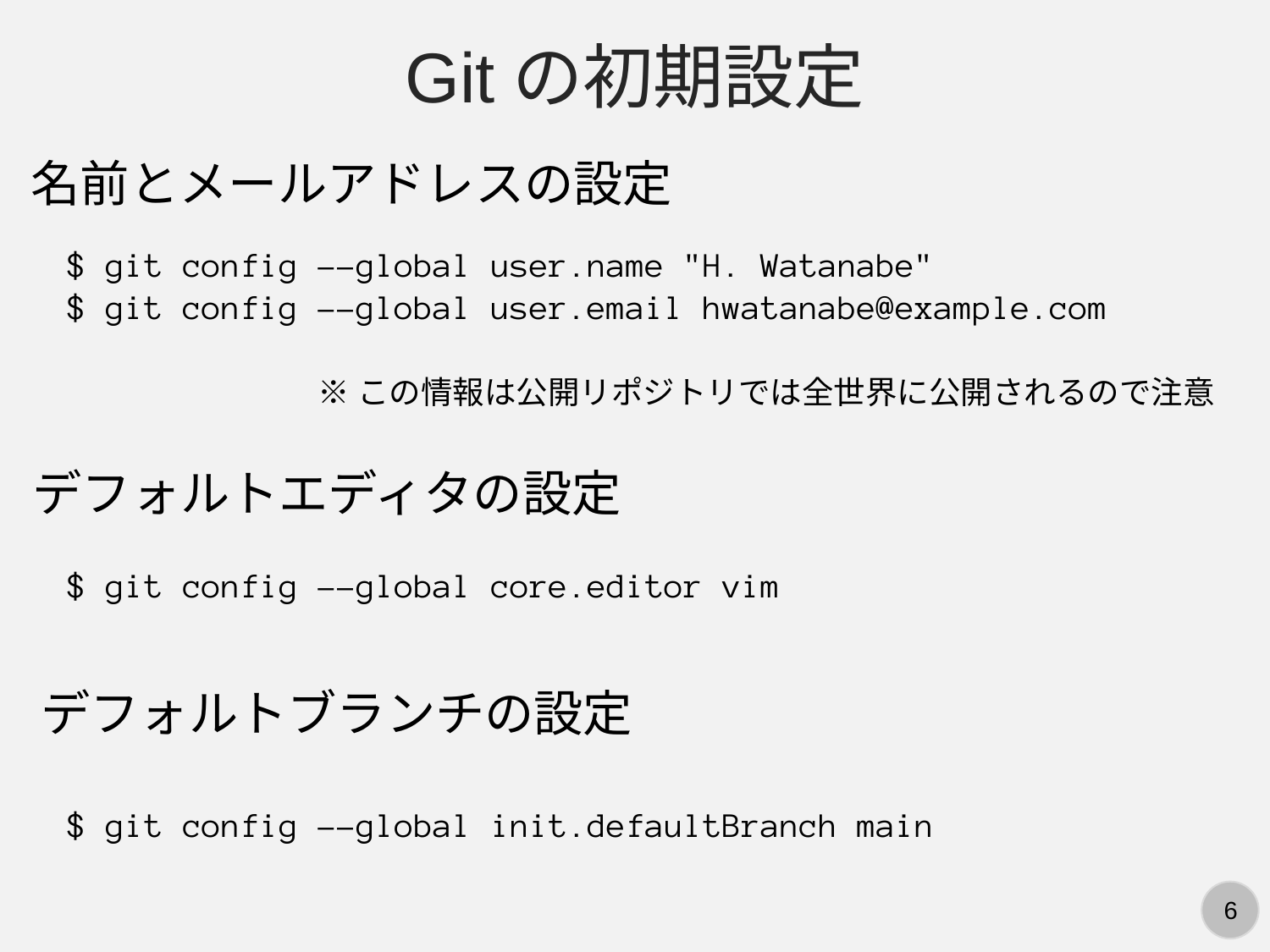

Gitの初期設定
名前とメールアドレスの設定
$ git config --global user.name "H. Watanabe"
$ git config --global user.email hwatanabe@example.com
※この情報は公開リポジトリでは全世界に公開されるので注意
デフォルトエディタの設定
$ git config --global core.editor vim
デフォルトブランチの設定
$ git config --global init.defaultBranch main